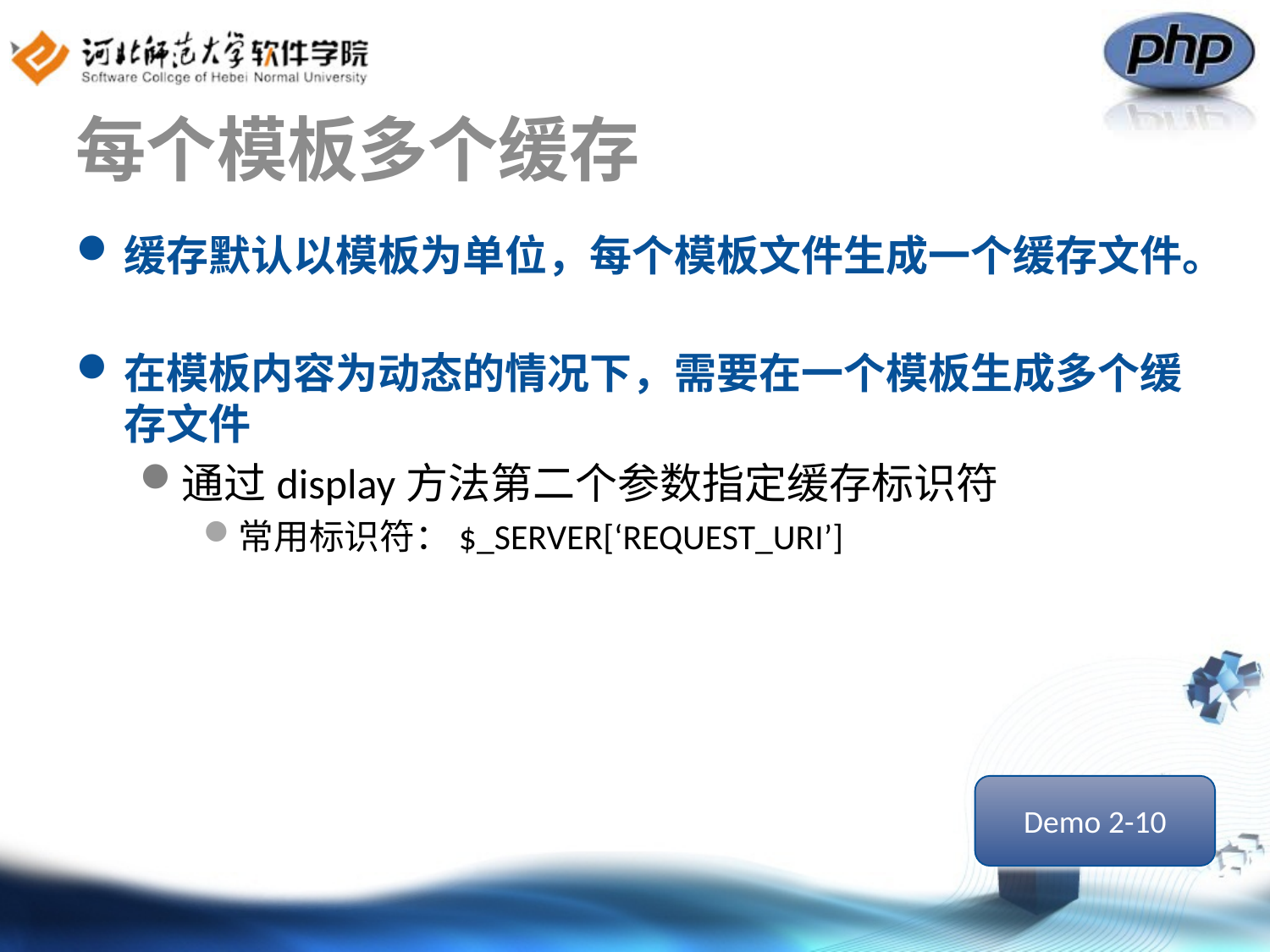

# 每个模板多个缓存
缓存默认以模板为单位，每个模板文件生成一个缓存文件。

在模板内容为动态的情况下，需要在一个模板生成多个缓存文件
通过display方法第二个参数指定缓存标识符
常用标识符：$_SERVER[‘REQUEST_URI’]
Demo 2-10